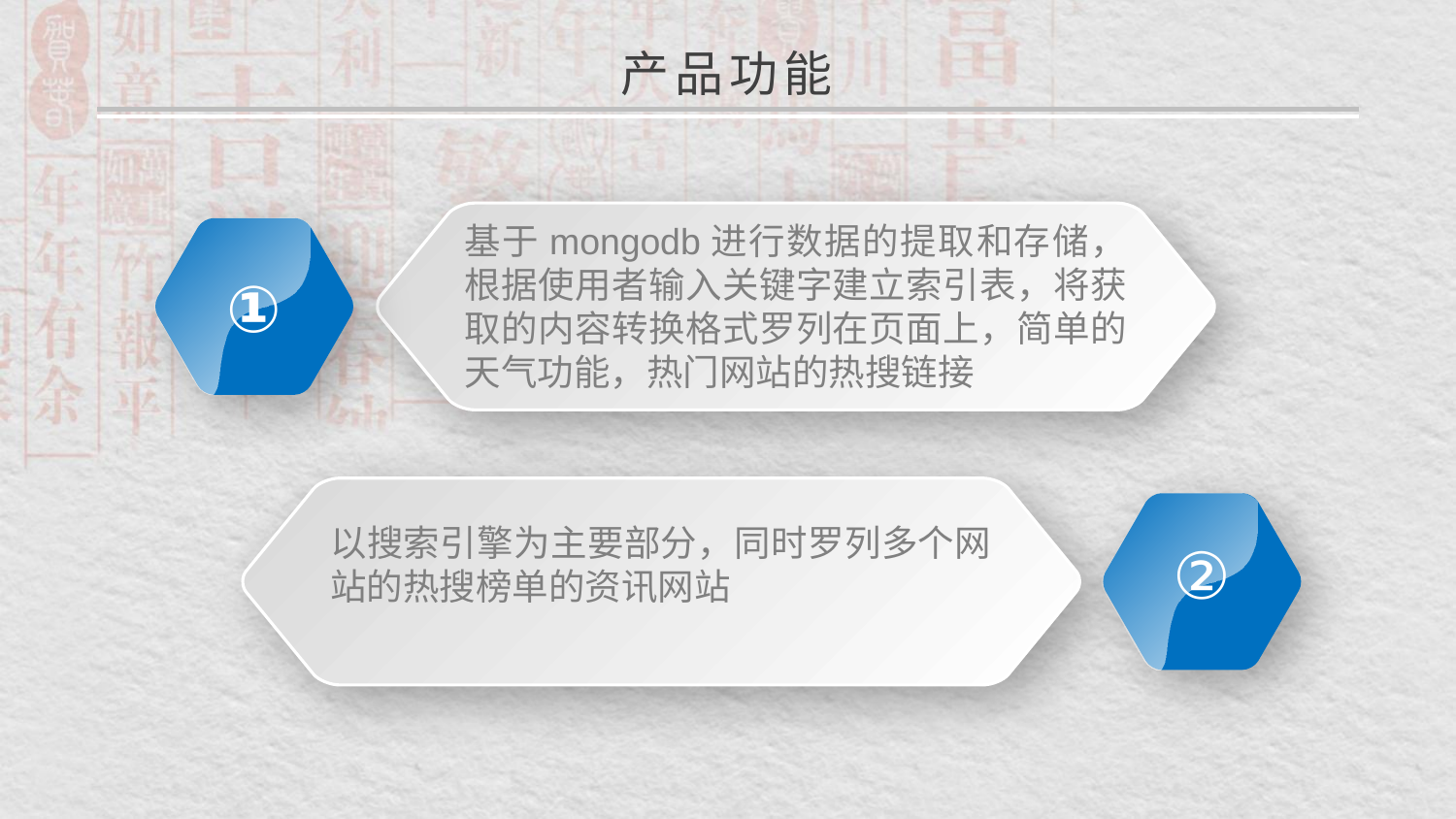

产品功能

①
基于mongodb进行数据的提取和存储，根据使用者输入关键字建立索引表，将获取的内容转换格式罗列在页面上，简单的天气功能，热门网站的热搜链接

②
以搜索引擎为主要部分，同时罗列多个网站的热搜榜单的资讯网站